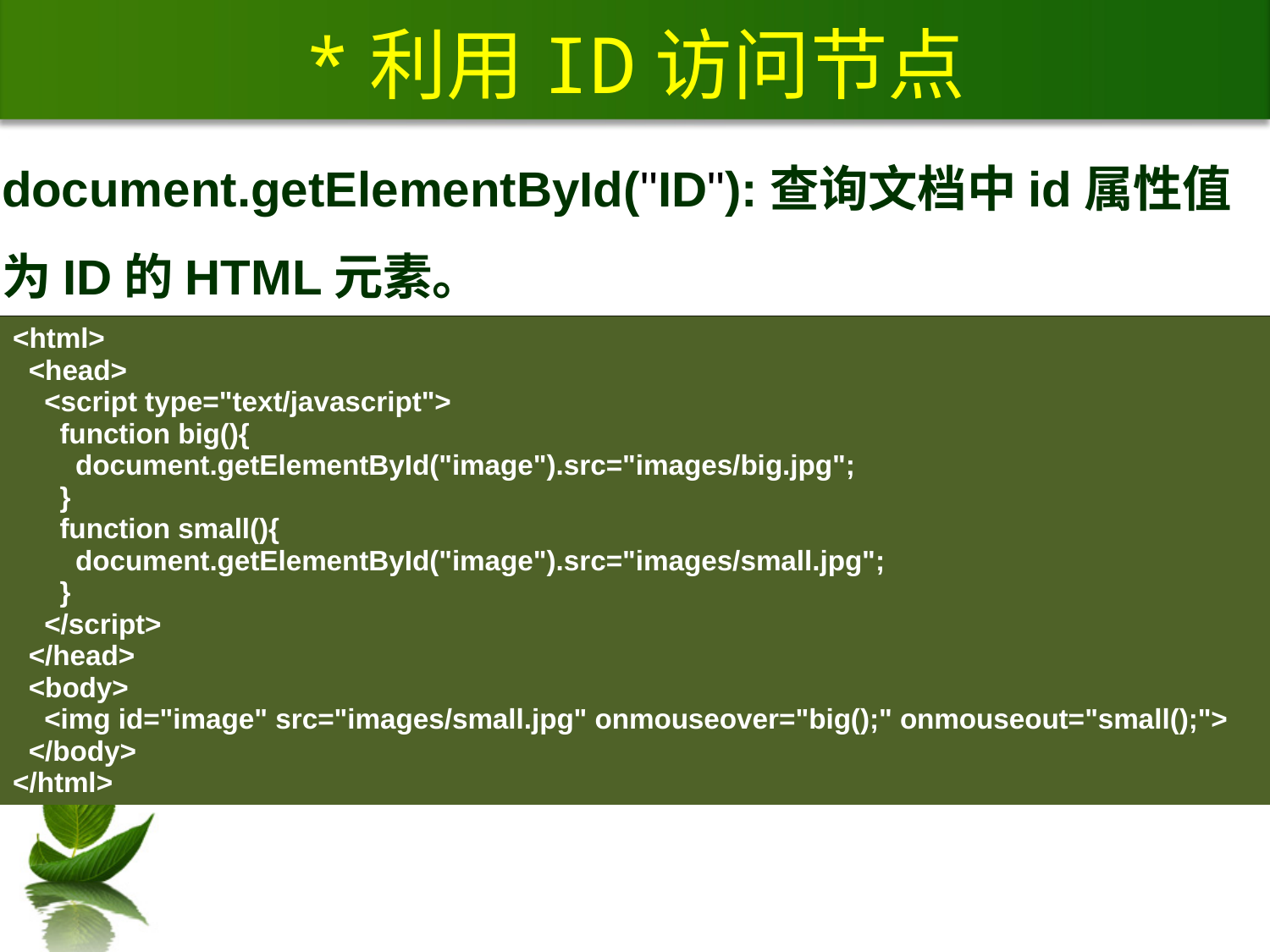

# *利用ID访问节点
document.getElementById("ID"):查询文档中id属性值为ID的HTML元素。
示例：显示原图与缩略图
在页面中显示一张图片的缩略图
鼠标放在缩略图上显示原图
鼠标离开原图，显示缩略图
<html>
  <head>
    <script type="text/javascript">
      function big(){
        document.getElementById("image").src="images/big.jpg";
      }
      function small(){
        document.getElementById("image").src="images/small.jpg";
      }
    </script>
  </head>
  <body>
    <img id="image" src="images/small.jpg" onmouseover="big();" onmouseout="small();">
  </body>
</html>